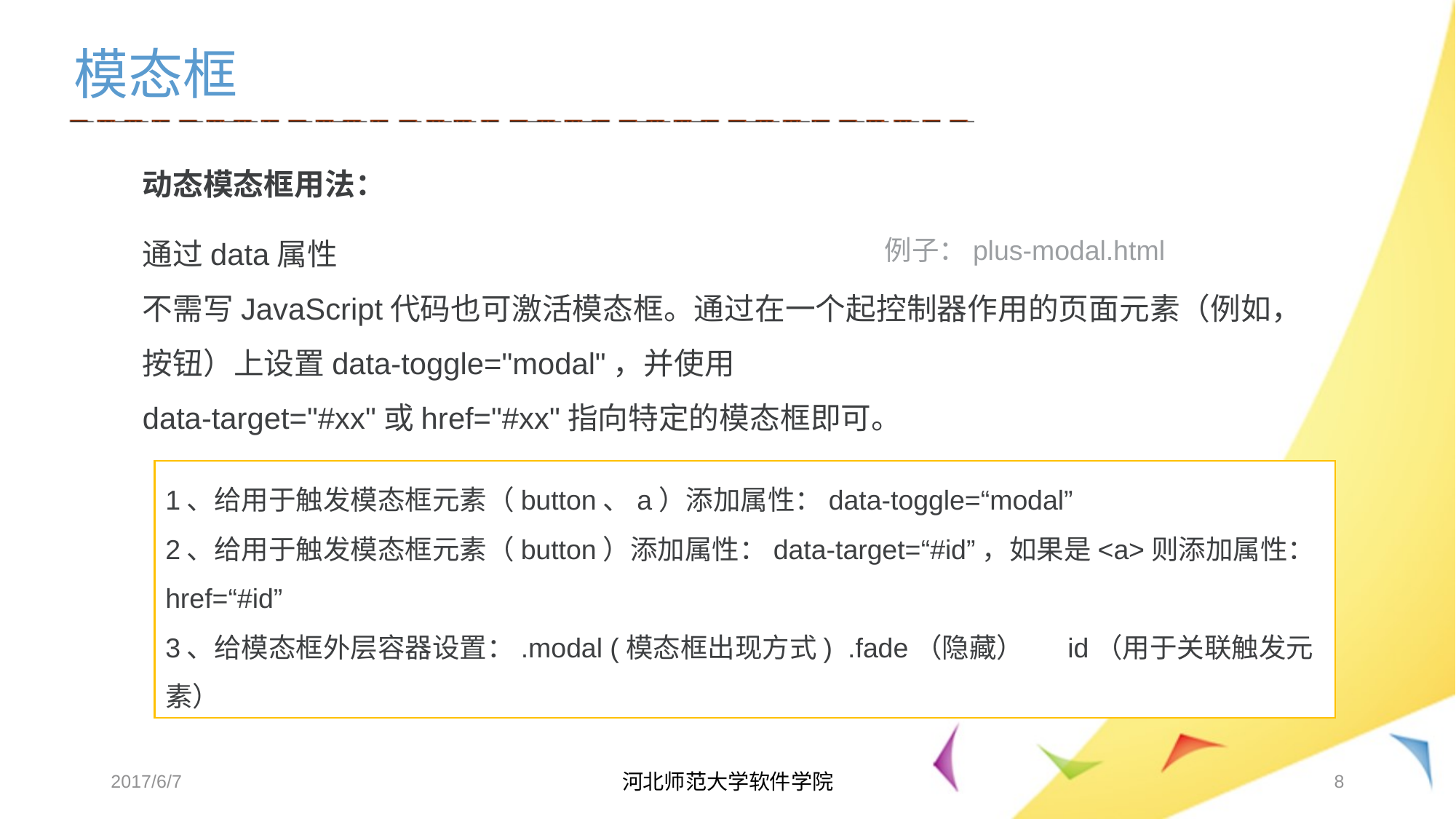

模态框
动态模态框用法：
通过data属性
不需写JavaScript代码也可激活模态框。通过在一个起控制器作用的页面元素（例如，按钮）上设置data-toggle="modal"，并使用
data-target="#xx"或href="#xx"指向特定的模态框即可。
例子：plus-modal.html
1、给用于触发模态框元素（button、a）添加属性：data-toggle=“modal”
2、给用于触发模态框元素（button）添加属性：data-target=“#id”，如果是<a>则添加属性：href=“#id”
3、给模态框外层容器设置：.modal (模态框出现方式)  .fade（隐藏）      id（用于关联触发元素）
2017/6/7
河北师范大学软件学院
8